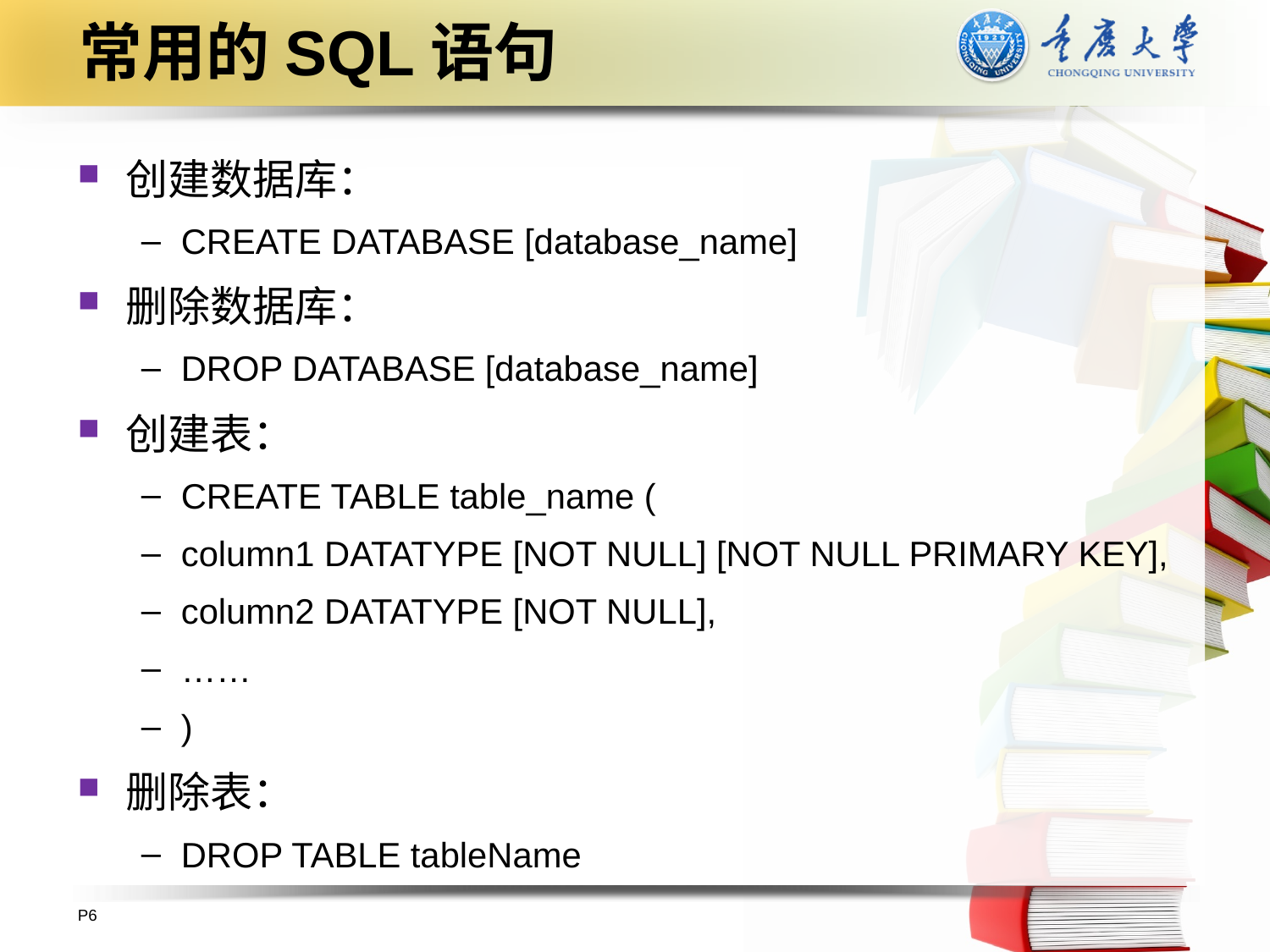

# 常用的SQL语句
创建数据库：
CREATE DATABASE [database_name]
删除数据库：
DROP DATABASE [database_name]
创建表：
CREATE TABLE table_name (
column1 DATATYPE [NOT NULL] [NOT NULL PRIMARY KEY],
column2 DATATYPE [NOT NULL],
……
)
删除表：
DROP TABLE tableName
P6